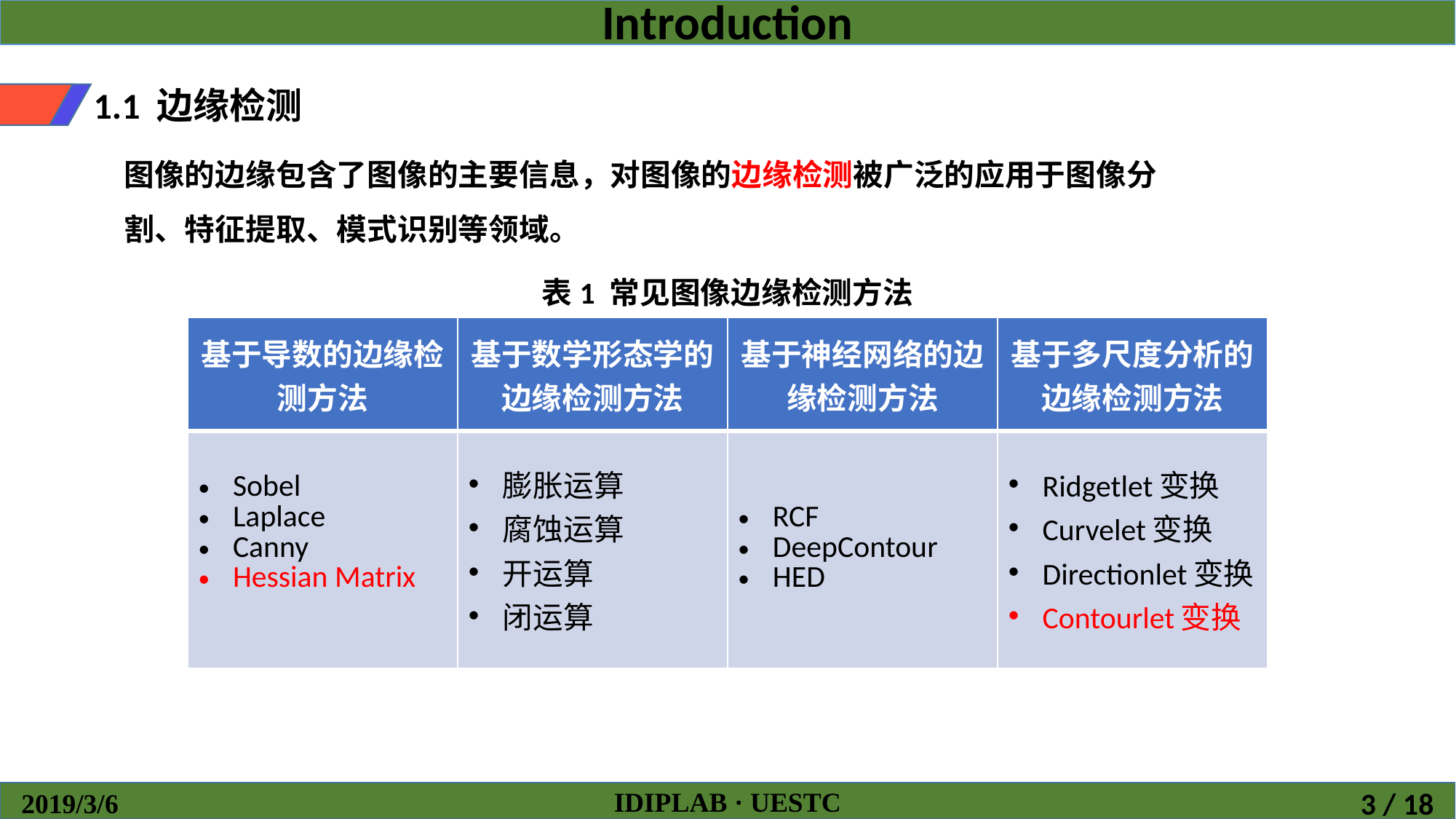

Introduction
1.1 边缘检测

图像的边缘包含了图像的主要信息，对图像的边缘检测被广泛的应用于图像分割、特征提取、模式识别等领域。
表1 常见图像边缘检测方法
| 基于导数的边缘检测方法 | 基于数学形态学的边缘检测方法 | 基于神经网络的边缘检测方法 | 基于多尺度分析的边缘检测方法 |
| --- | --- | --- | --- |
| Sobel Laplace Canny Hessian Matrix | 膨胀运算 腐蚀运算 开运算 闭运算 | RCF DeepContour HED | Ridgetlet变换 Curvelet变换 Directionlet变换 Contourlet变换 |
IDIPLAB · UESTC
2019/3/6
3 / 18